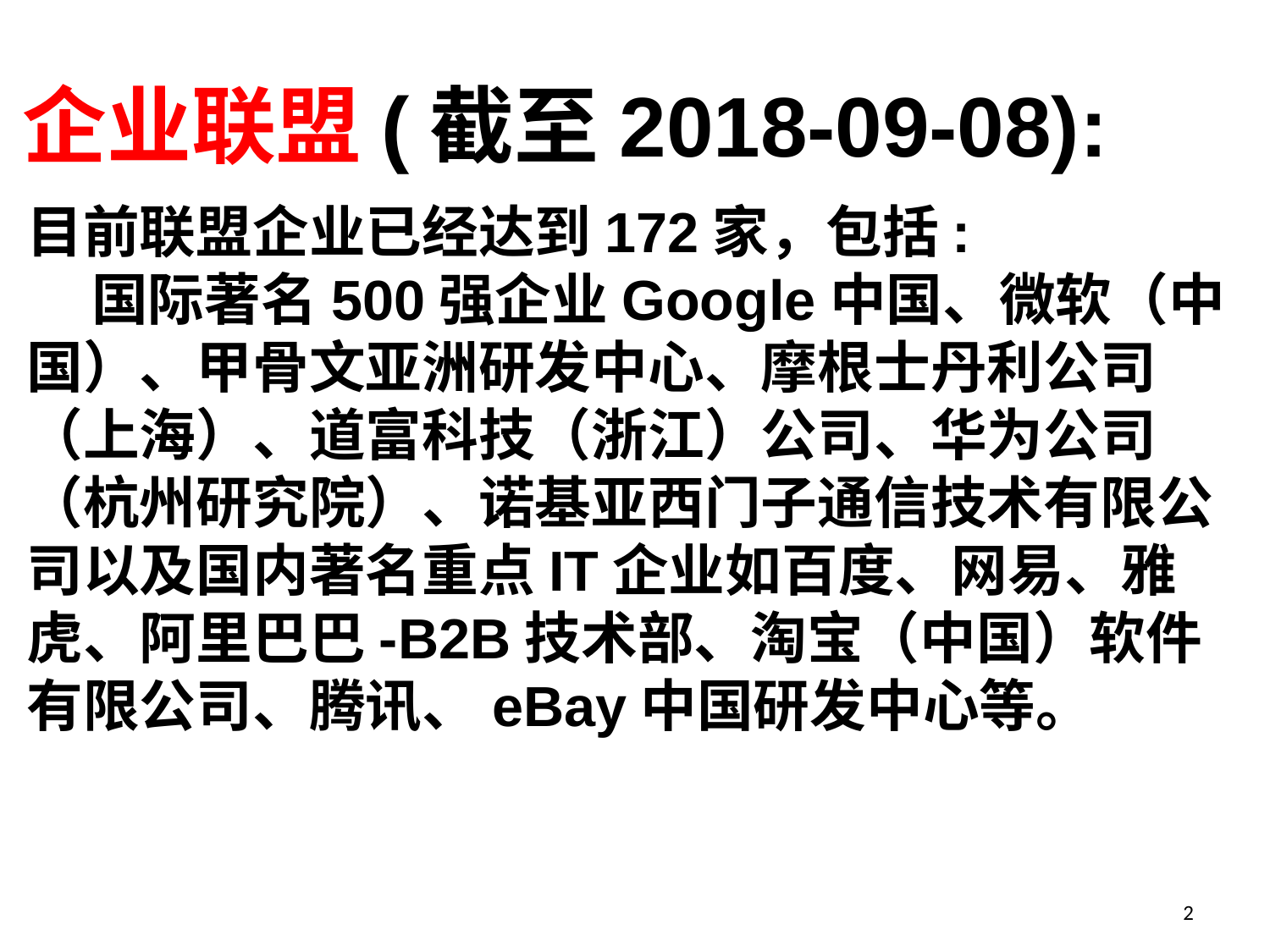

企业联盟(截至2018-09-08):
目前联盟企业已经达到172家，包括:
    国际著名500强企业Google中国、微软（中国）、甲骨文亚洲研发中心、摩根士丹利公司（上海）、道富科技（浙江）公司、华为公司（杭州研究院）、诺基亚西门子通信技术有限公司以及国内著名重点IT企业如百度、网易、雅虎、阿里巴巴-B2B技术部、淘宝（中国）软件有限公司、腾讯、eBay中国研发中心等。
2